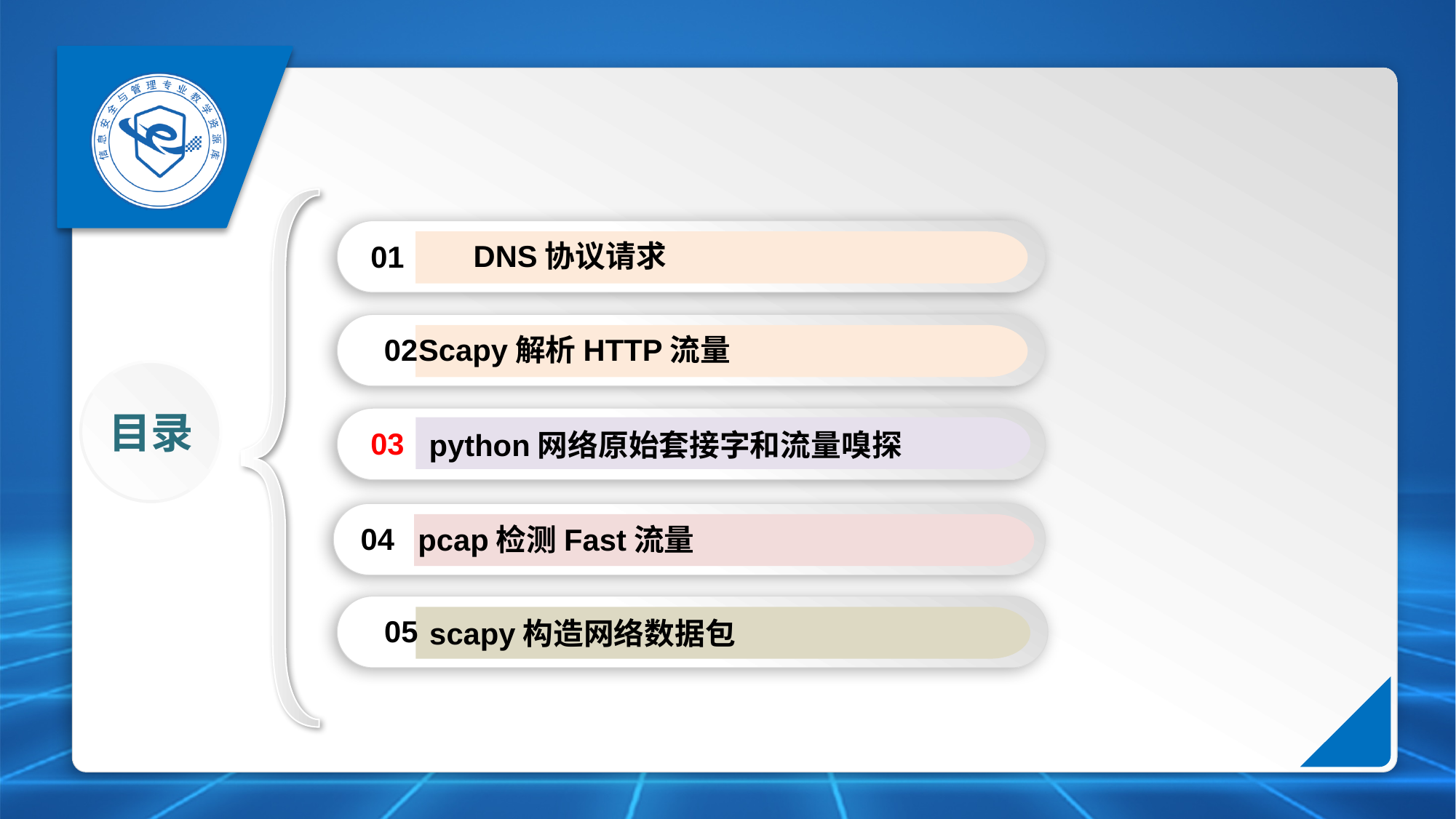

01
DNS协议请求

02
Scapy解析HTTP流量

目录

03
python网络原始套接字和流量嗅探

04
pcap检测Fast流量

05
scapy构造网络数据包